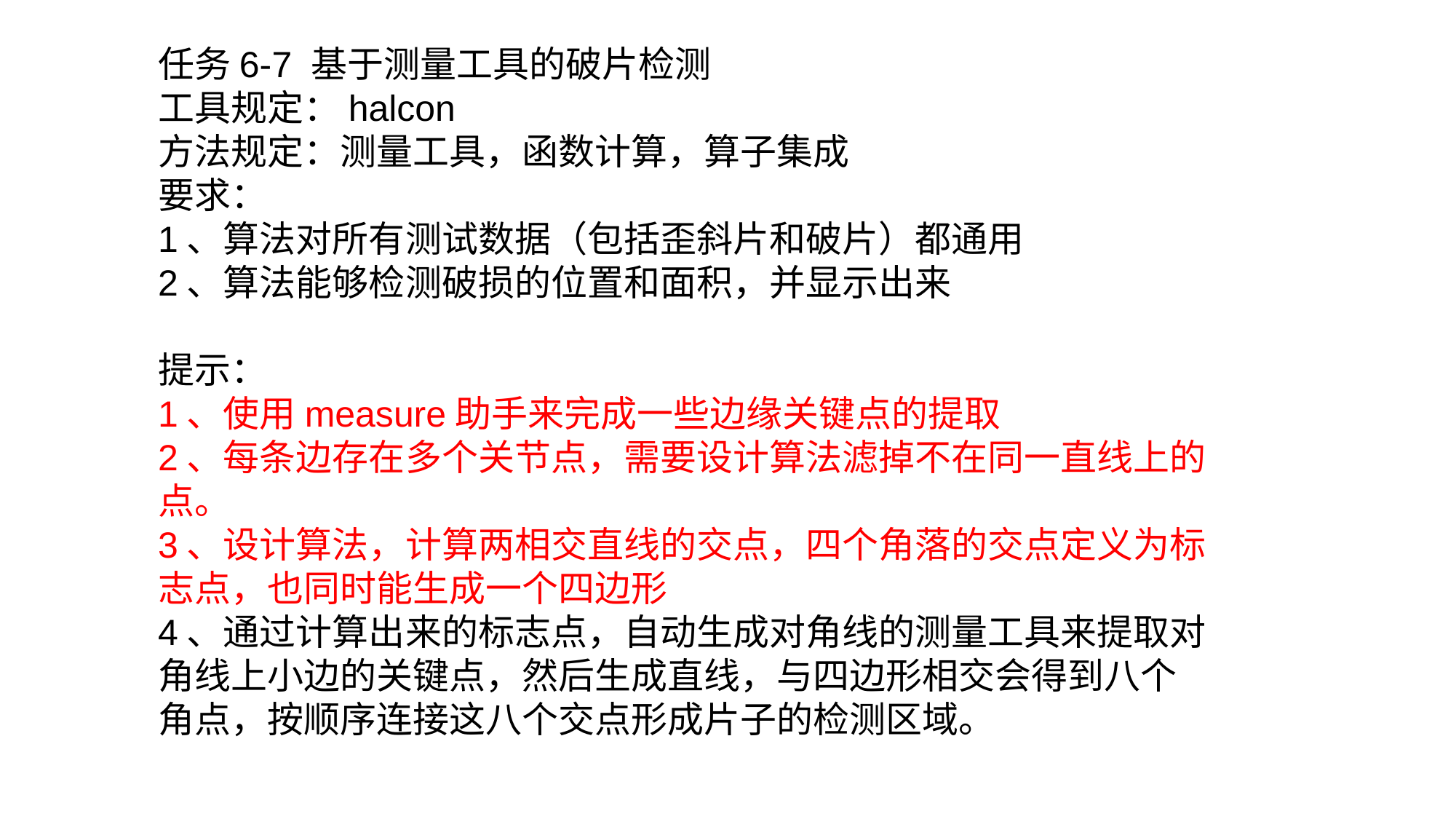

任务6-7 基于测量工具的破片检测
工具规定：halcon
方法规定：测量工具，函数计算，算子集成
要求：
1、算法对所有测试数据（包括歪斜片和破片）都通用
2、算法能够检测破损的位置和面积，并显示出来

提示：
1、使用measure助手来完成一些边缘关键点的提取
2、每条边存在多个关节点，需要设计算法滤掉不在同一直线上的点。
3、设计算法，计算两相交直线的交点，四个角落的交点定义为标志点，也同时能生成一个四边形
4、通过计算出来的标志点，自动生成对角线的测量工具来提取对角线上小边的关键点，然后生成直线，与四边形相交会得到八个角点，按顺序连接这八个交点形成片子的检测区域。